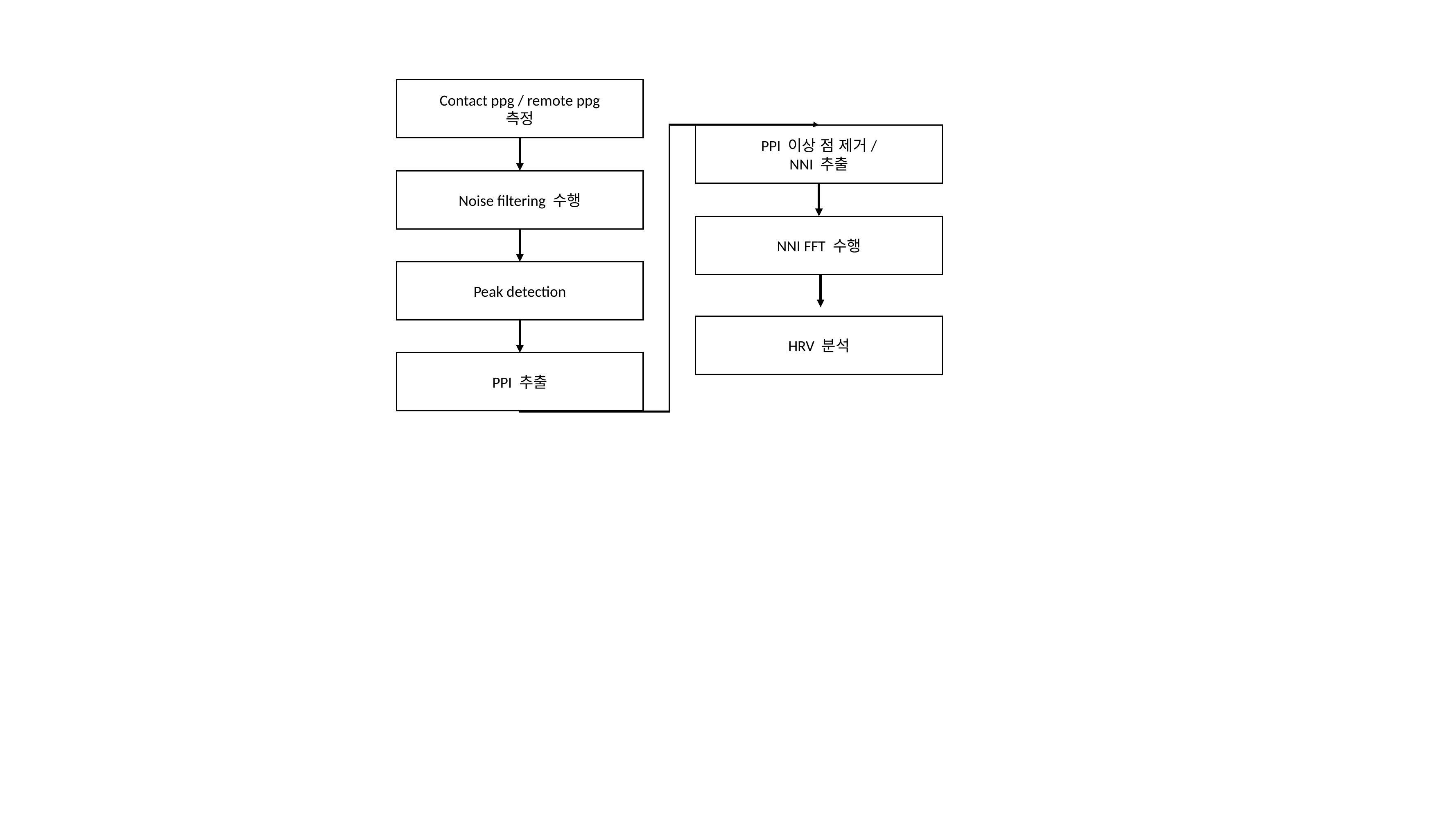

Contact ppg / remote ppg
측정
PPI 이상 점 제거/
NNI 추출
Noise filtering 수행
NNI FFT 수행
Peak detection
HRV 분석
PPI 추출